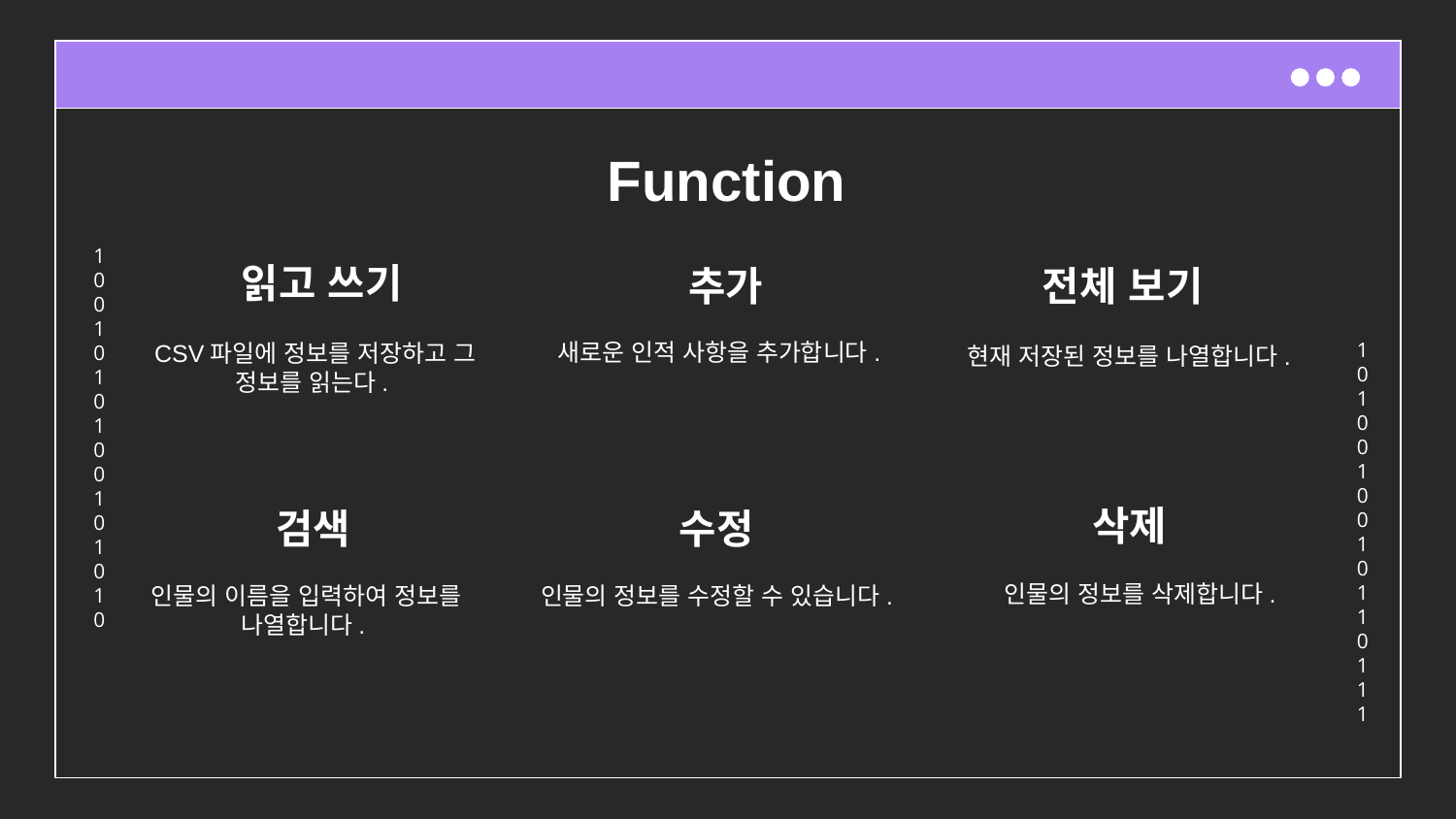

# Function
읽고 쓰기
추가
전체 보기
새로운 인적 사항을 추가합니다.
CSV파일에 정보를 저장하고 그 정보를 읽는다.
현재 저장된 정보를 나열합니다.
삭제
검색
수정
인물의 정보를 삭제합니다.
인물의 이름을 입력하여 정보를 나열합니다.
인물의 정보를 수정할 수 있습니다.